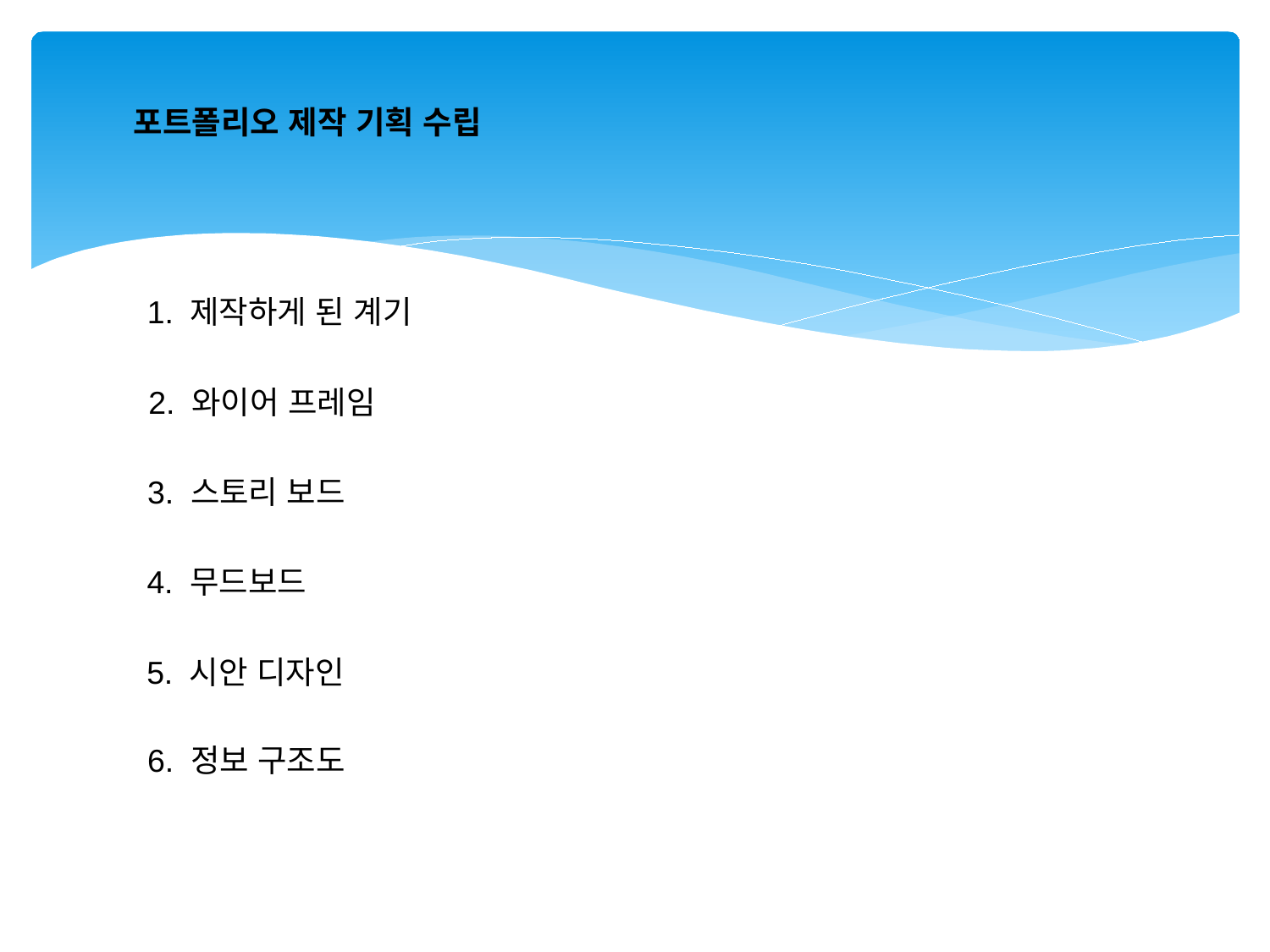

포트폴리오 제작 기획 수립
1. 제작하게 된 계기
2. 와이어 프레임
3. 스토리 보드
4. 무드보드
5. 시안 디자인
6. 정보 구조도